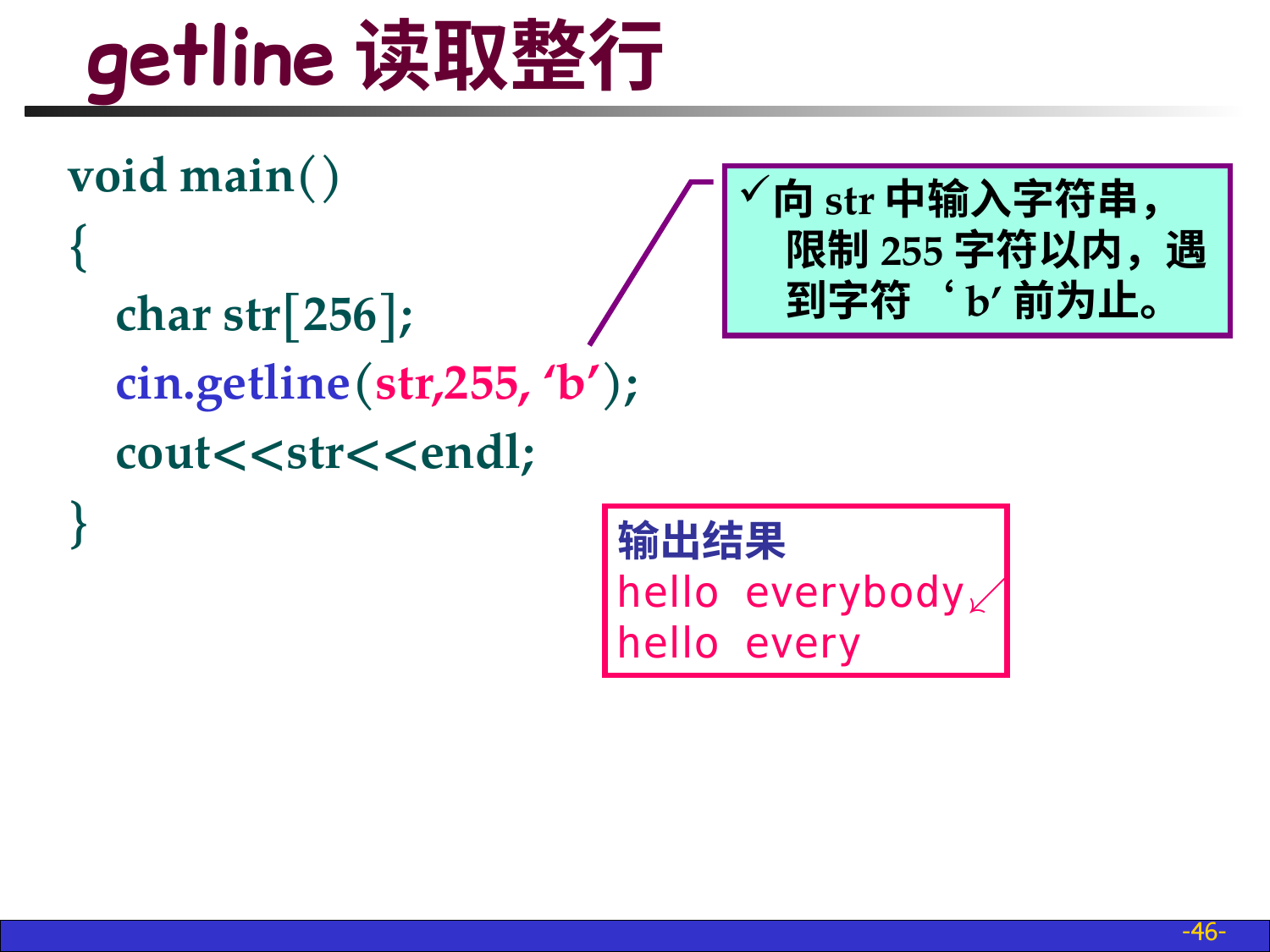

# getline读取整行
void main()
{
	char str[256];
	cin.getline(str,255, ‘b’);
	cout<<str<<endl;
}
向str中输入字符串，
    限制255字符以内，遇
    到字符‘b’前为止。
输出结果
hello  everybody↙
hello  every
-46-